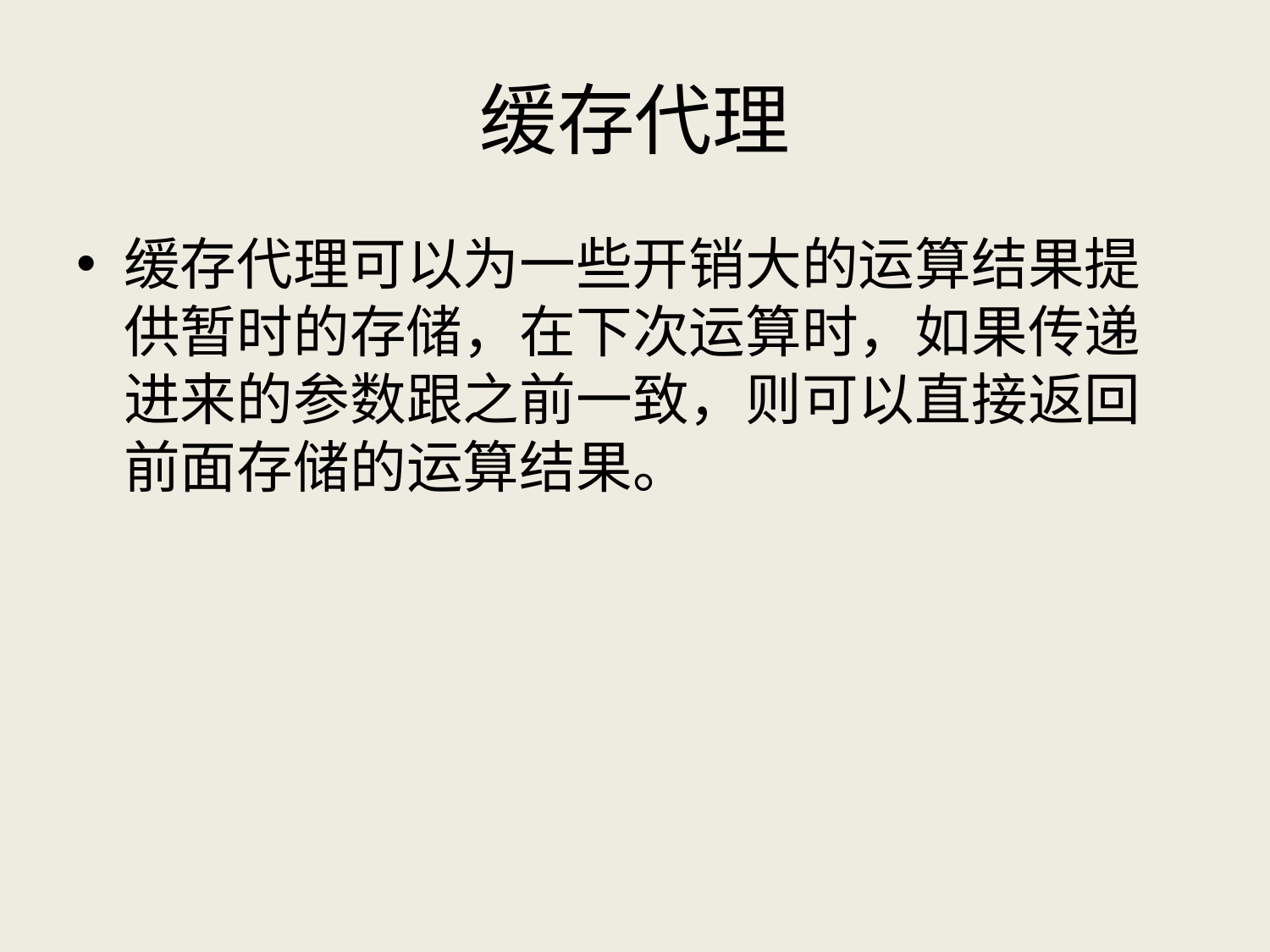

# 缓存代理
缓存代理可以为一些开销大的运算结果提供暂时的存储，在下次运算时，如果传递进来的参数跟之前一致，则可以直接返回前面存储的运算结果。